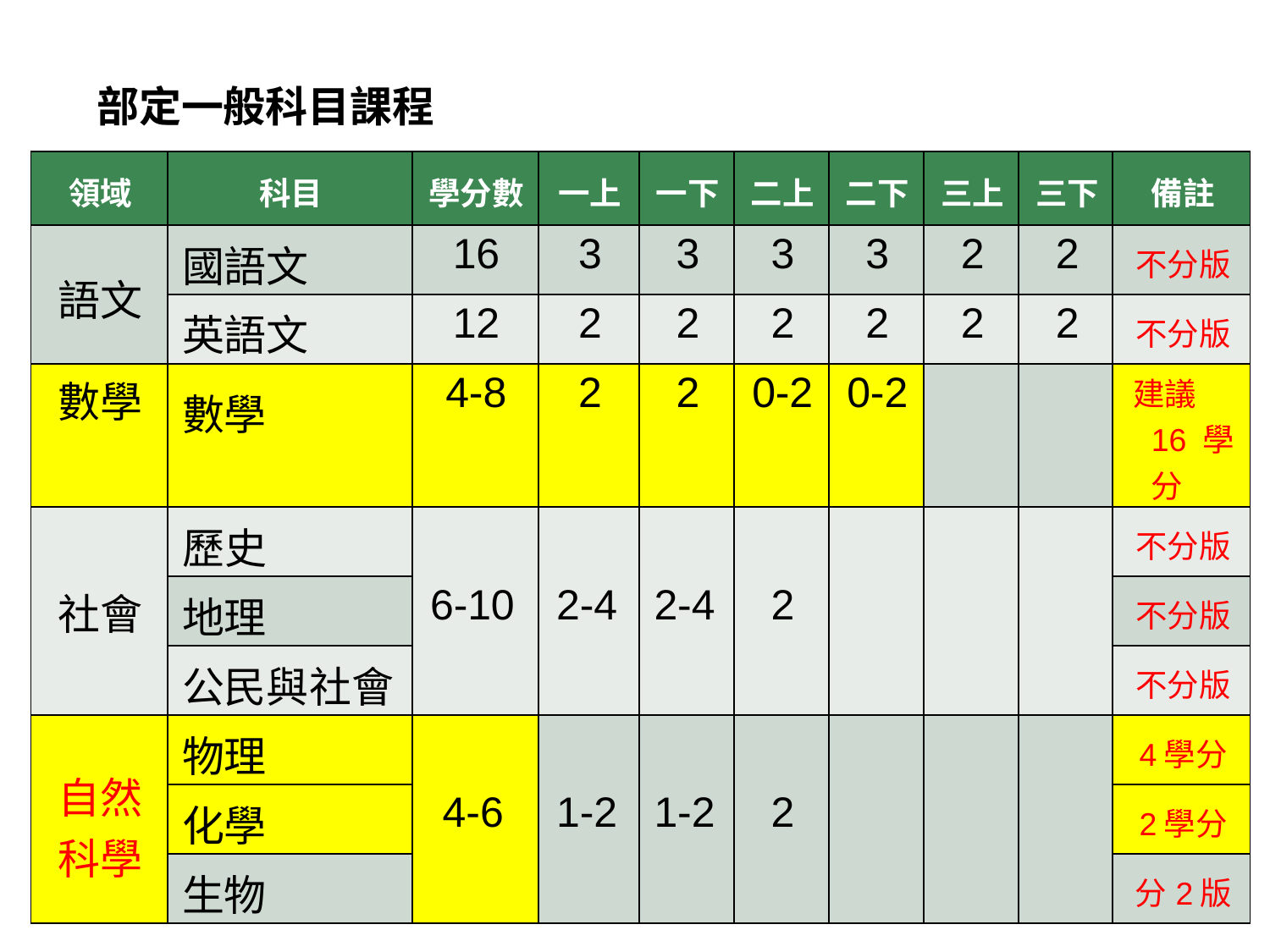

部定一般科目課程
| 領域 | 科目 | 學分數 | 一上 | 一下 | 二上 | 二下 | 三上 | 三下 | 備註 |
| --- | --- | --- | --- | --- | --- | --- | --- | --- | --- |
| 語文 | 國語文 | 16 | 3 | 3 | 3 | 3 | 2 | 2 | 不分版 |
|  | 英語文 | 12 | 2 | 2 | 2 | 2 | 2 | 2 | 不分版 |
| 數學 | 數學 | 4-8 | 2 | 2 | 0-2 | 0-2 |  |  | 建議16 學分 |
| 社會 | 歷史 | 6-10 | 2-4 | 2-4 | 2 |  |  |  | 不分版 |
|  | 地理 |  |  |  |  |  |  |  | 不分版 |
|  | 公民與社會 |  |  |  |  |  |  |  | 不分版 |
| 自然 科學 | 物理 | 4-6 | 1-2 | 1-2 | 2 |  |  |  | 4學分 |
|  | 化學 |  |  |  |  |  |  |  | 2學分 |
|  | 生物 |  |  |  |  |  |  |  | 分2版 |
129